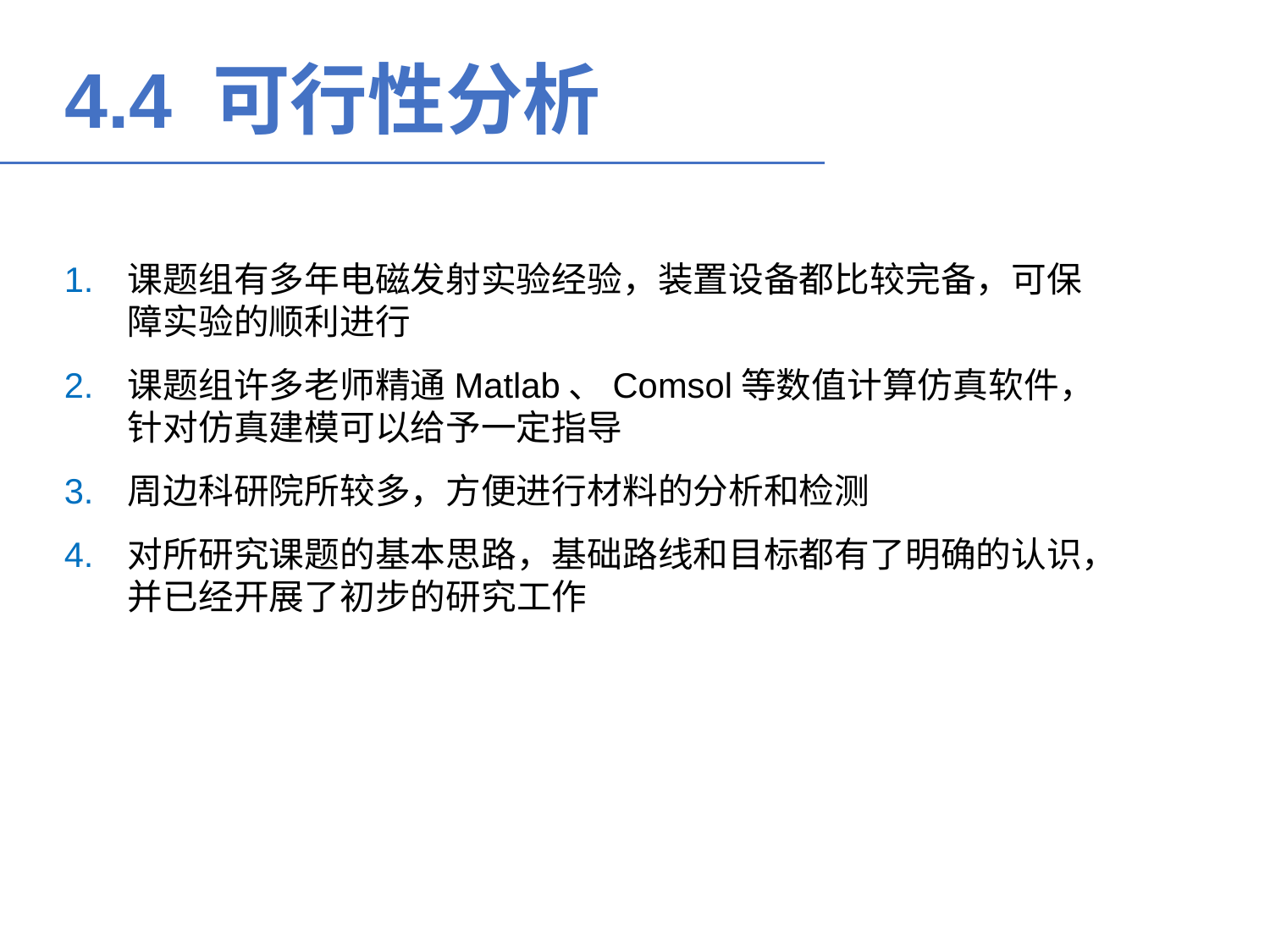

4.4 可行性分析
课题组有多年电磁发射实验经验，装置设备都比较完备，可保障实验的顺利进行
课题组许多老师精通Matlab、Comsol等数值计算仿真软件，针对仿真建模可以给予一定指导
周边科研院所较多，方便进行材料的分析和检测
对所研究课题的基本思路，基础路线和目标都有了明确的认识，并已经开展了初步的研究工作

第22页